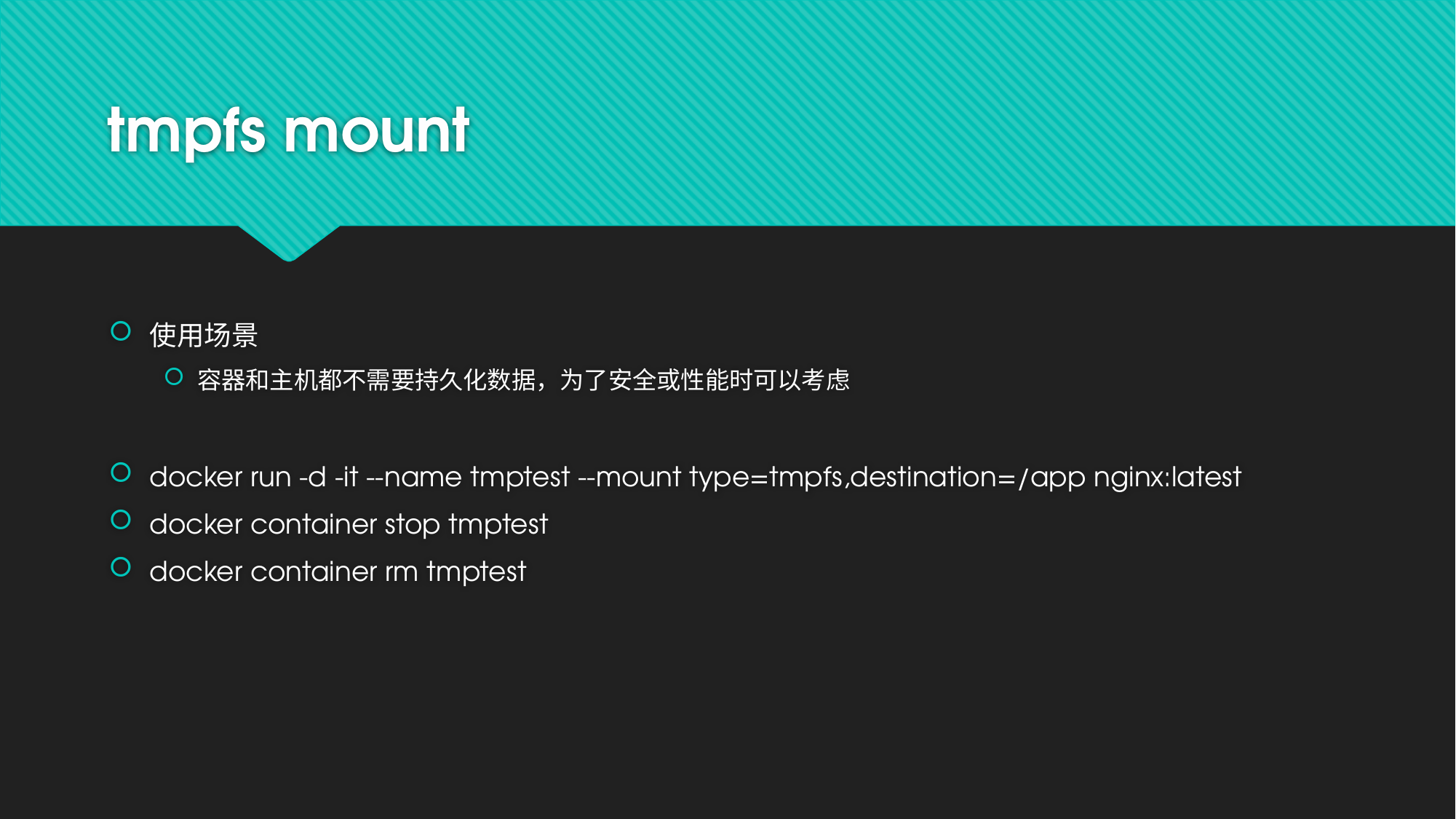

# tmpfs mount
使用场景
容器和主机都不需要持久化数据，为了安全或性能时可以考虑

docker run -d -it --name tmptest --mount type=tmpfs,destination=/app nginx:latest
docker container stop tmptest
docker container rm tmptest